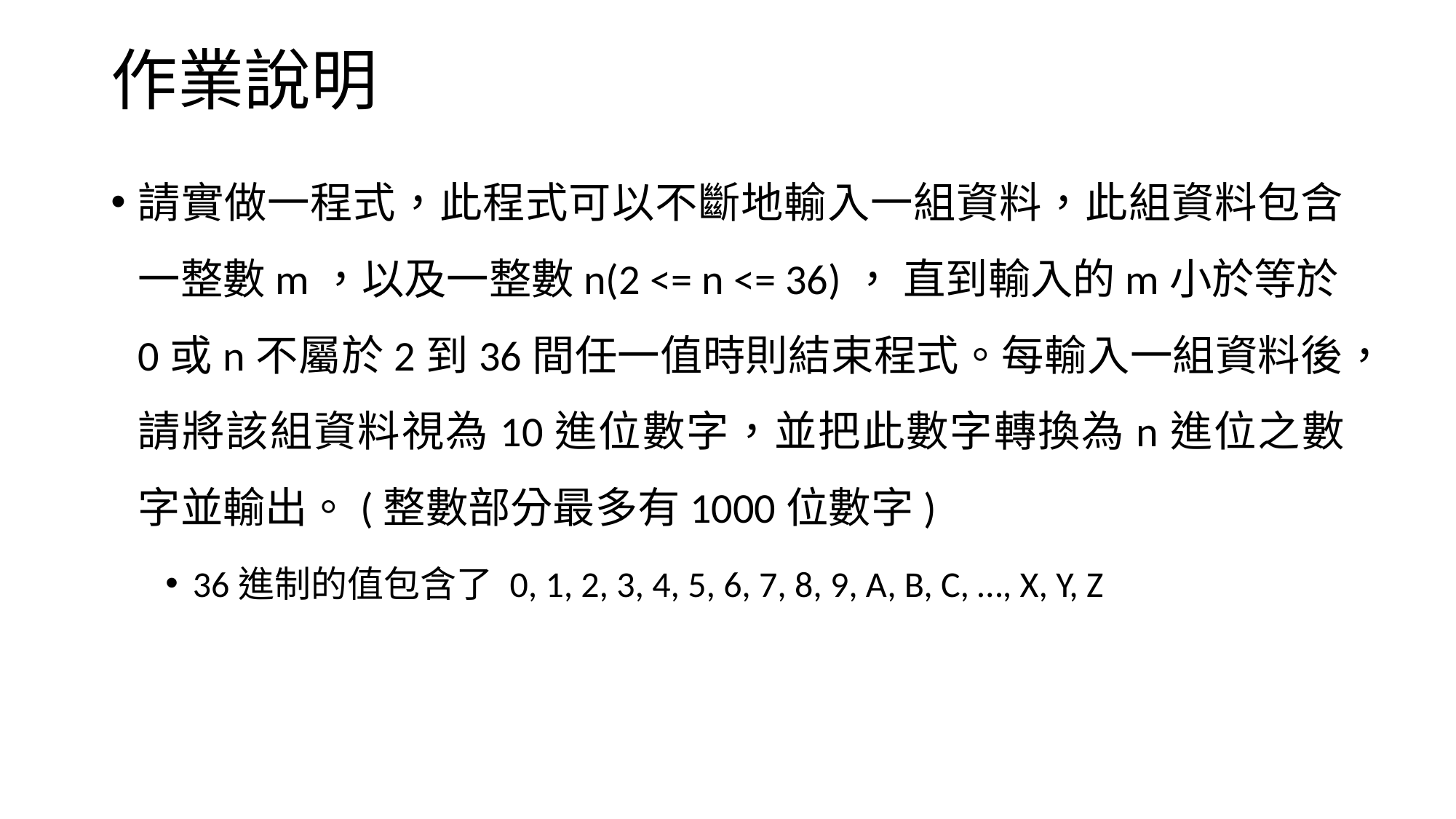

# 作業說明
請實做一程式，此程式可以不斷地輸入一組資料，此組資料包含一整數m，以及一整數n(2 <= n <= 36)， 直到輸入的m小於等於0或n不屬於2到36間任一值時則結束程式。每輸入一組資料後，請將該組資料視為10進位數字，並把此數字轉換為n進位之數字並輸出。(整數部分最多有1000位數字)
36進制的值包含了 0, 1, 2, 3, 4, 5, 6, 7, 8, 9, A, B, C, …, X, Y, Z